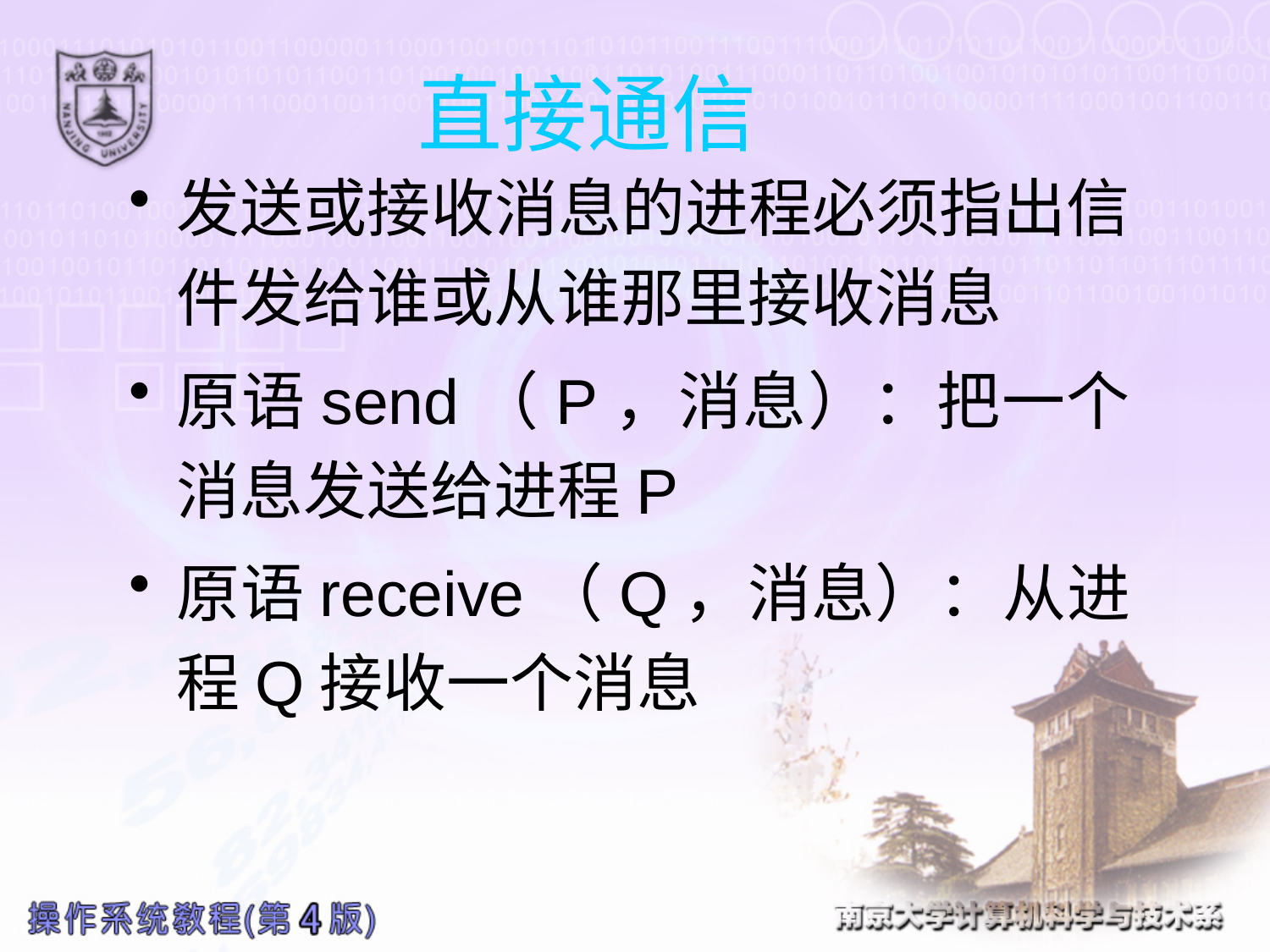

# 直接通信
发送或接收消息的进程必须指出信件发给谁或从谁那里接收消息
原语send（P，消息）：把一个消息发送给进程P
原语receive（Q，消息）：从进程Q接收一个消息